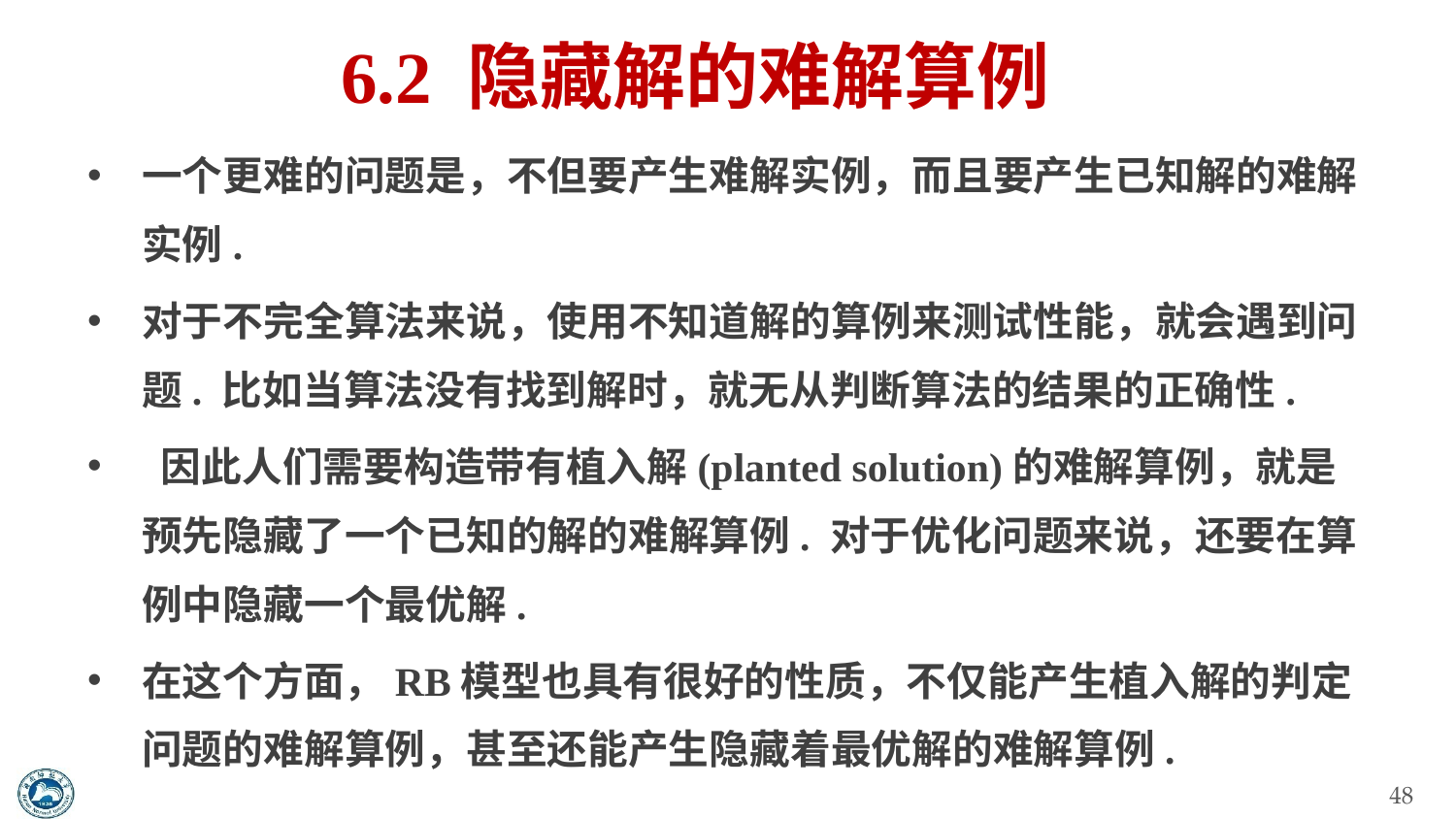

# 6.2 隐藏解的难解算例
一个更难的问题是，不但要产生难解实例，而且要产生已知解的难解实例.
对于不完全算法来说，使用不知道解的算例来测试性能，就会遇到问题. 比如当算法没有找到解时，就无从判断算法的结果的正确性.
 因此人们需要构造带有植入解(planted solution)的难解算例，就是预先隐藏了一个已知的解的难解算例. 对于优化问题来说，还要在算例中隐藏一个最优解.
在这个方面，RB模型也具有很好的性质，不仅能产生植入解的判定问题的难解算例，甚至还能产生隐藏着最优解的难解算例.
48